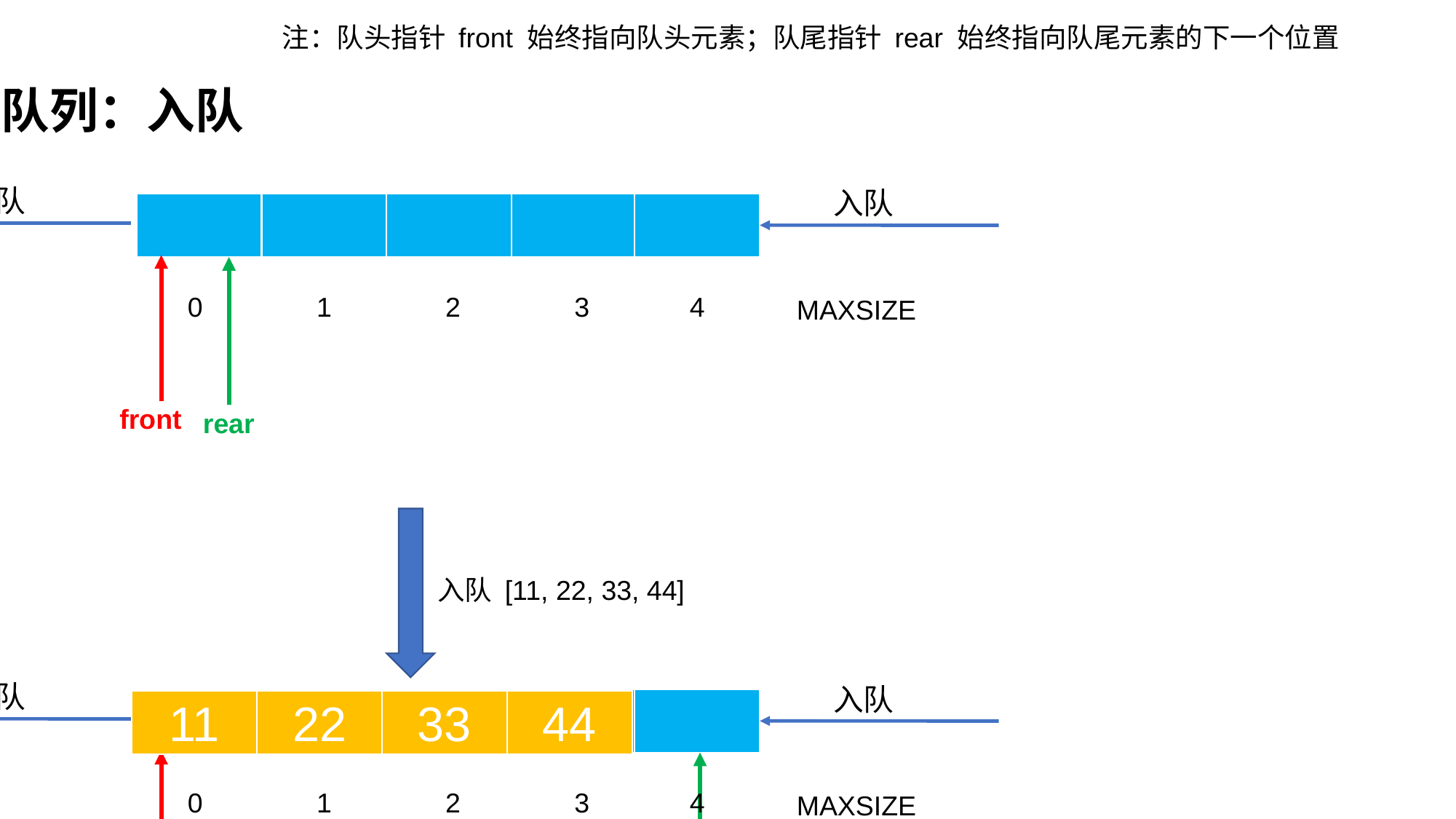

注：队头指针 front 始终指向队头元素；队尾指针 rear 始终指向队尾元素的下一个位置
顺序队列：入队
出队
入队

0
1
2
3
4
MAXSIZE
front
rear

入队 [11, 22, 33, 44]
出队
入队
11
22
33
44

11
22
33
44
0
1
2
3
4
MAXSIZE
front
rear